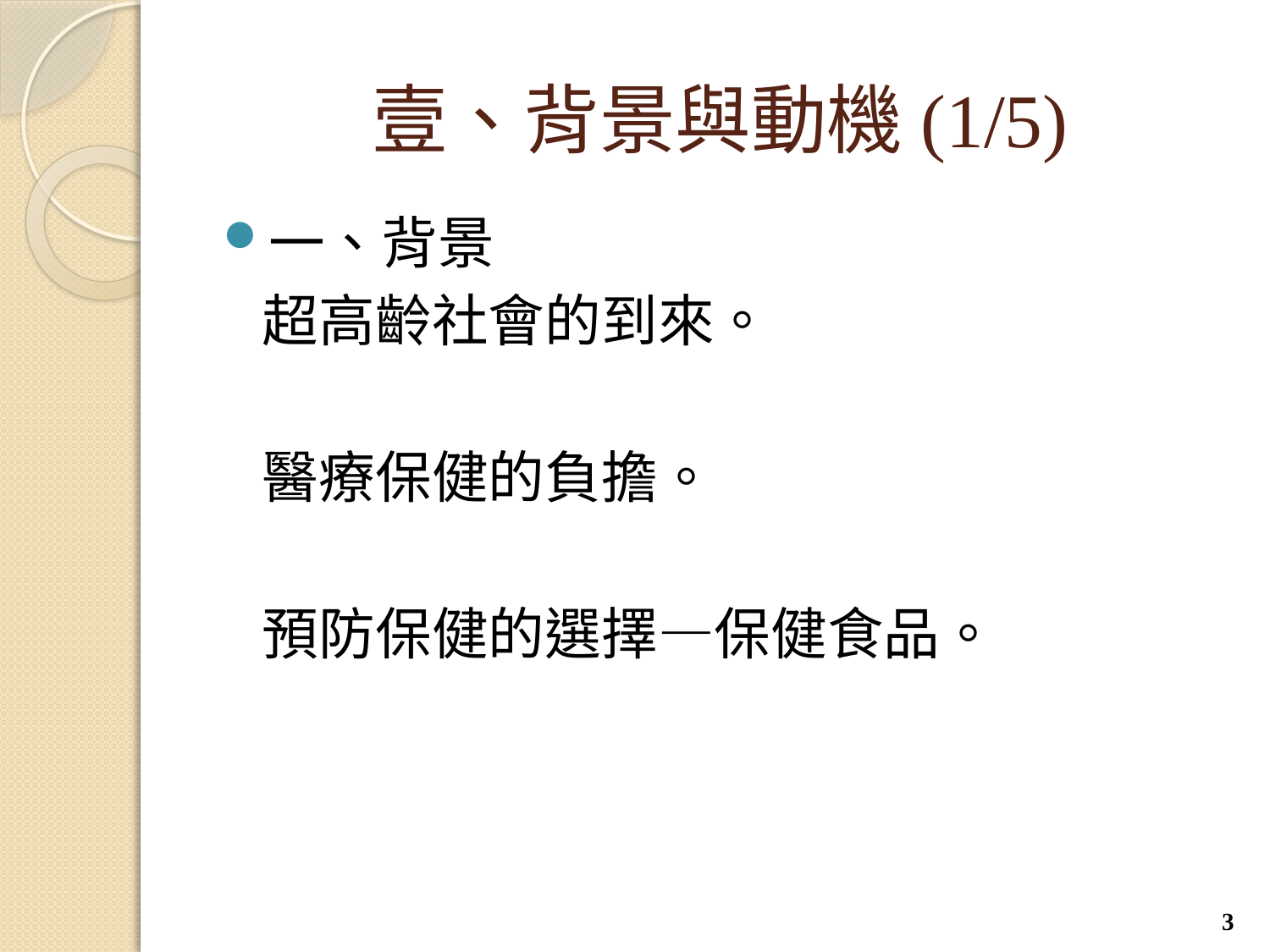

# 壹、背景與動機(1/5)
一、背景
超高齡社會的到來。

醫療保健的負擔。

預防保健的選擇—保健食品。
3